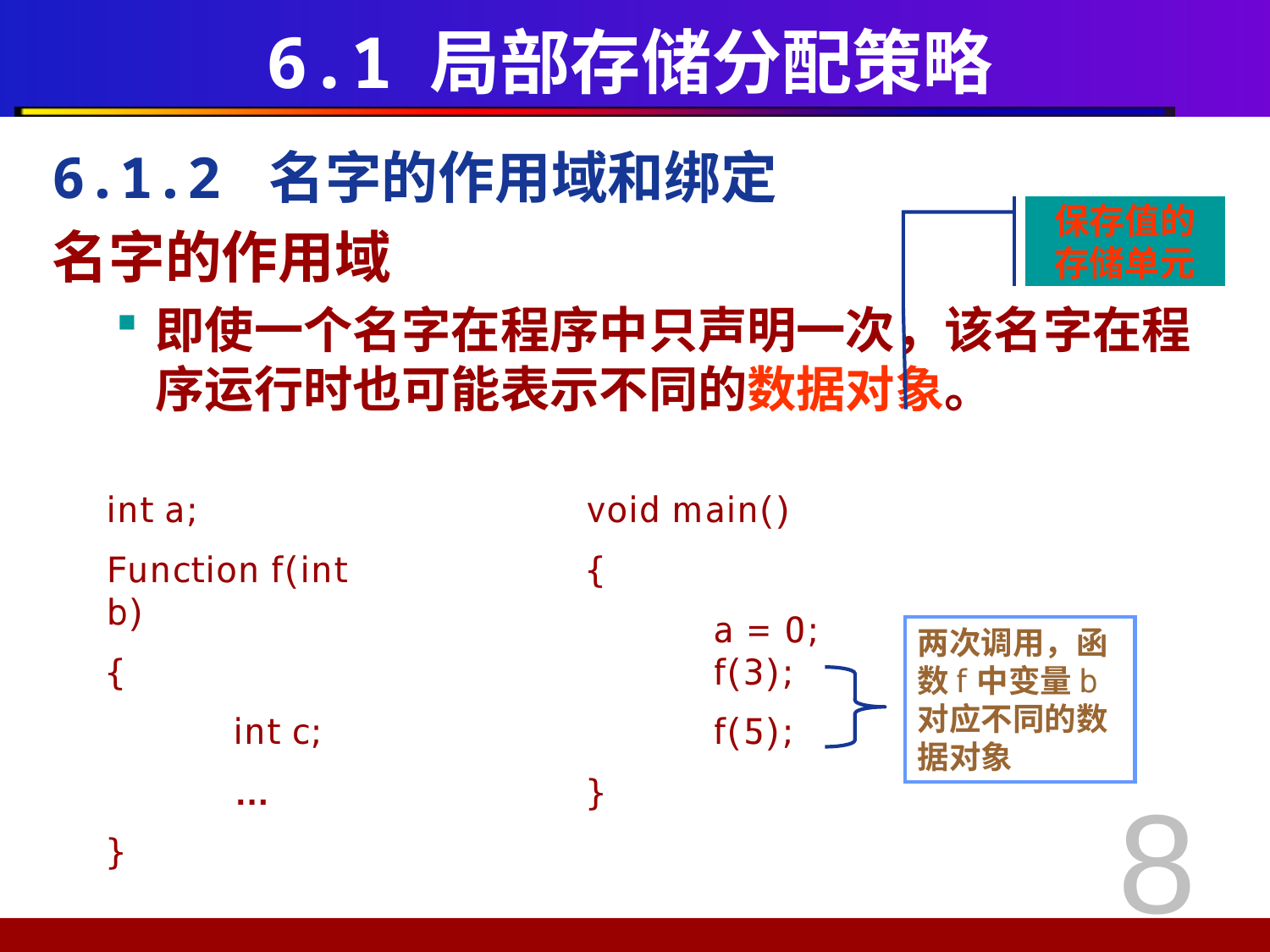

# 6.1 局部存储分配策略
6.1.2 名字的作用域和绑定
名字的作用域
即使一个名字在程序中只声明一次，该名字在程序运行时也可能表示不同的数据对象。
保存值的存储单元
int a;
Function f(int b)
{
	int c;
	…
}
void main()
{
	a = 0;		f(3);
	f(5);
}
两次调用，函数f中变量b对应不同的数据对象

8